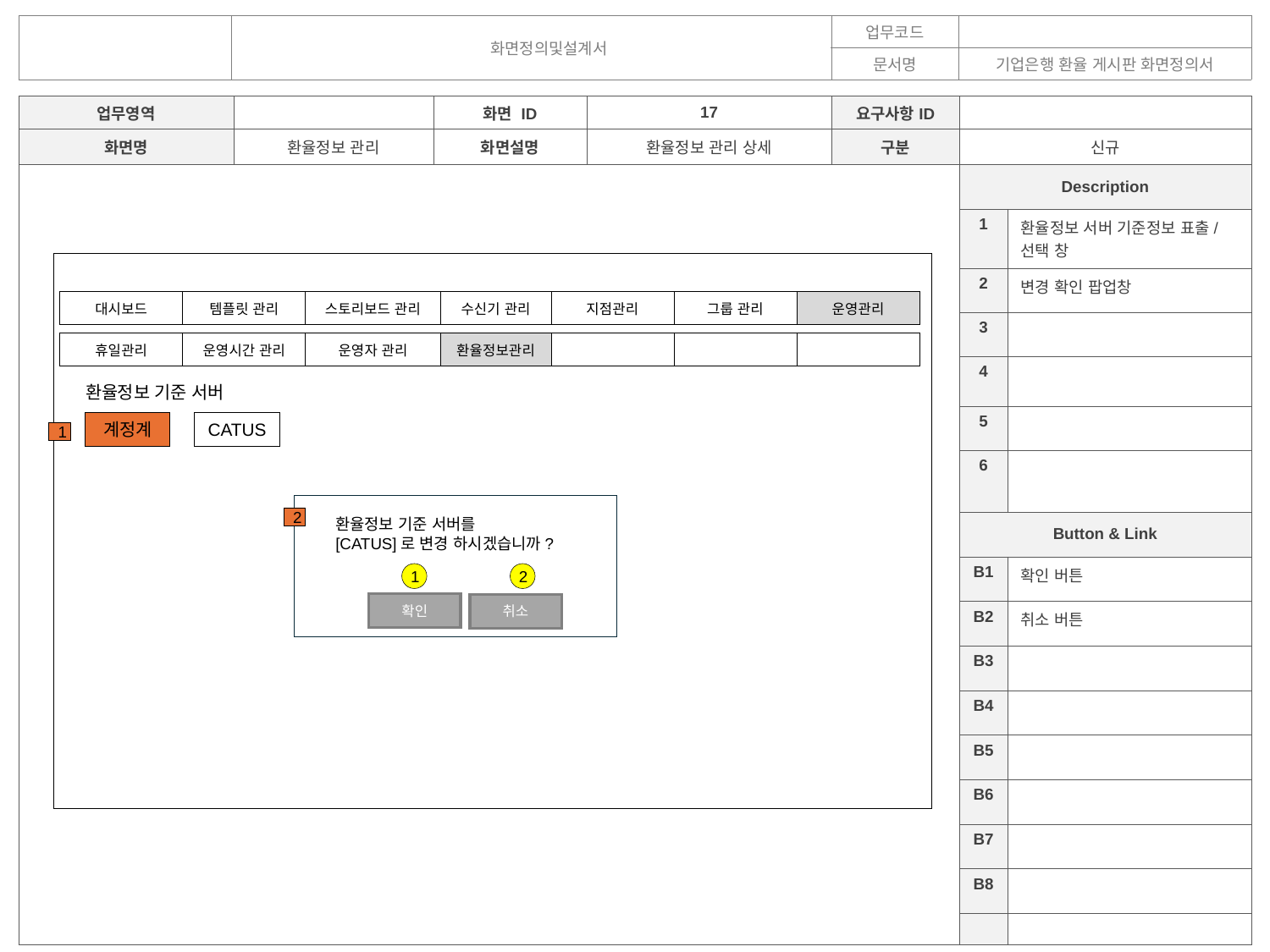

|  | 화면정의및설계서 | 업무코드 |  |
| --- | --- | --- | --- |
|  |  | 문서명 | 기업은행 환율 게시판 화면정의서 |
| 업무영역 |  | 화면 ID | 17 | 요구사항ID |  |  |
| --- | --- | --- | --- | --- | --- | --- |
| 화면명 | 환율정보 관리 | 화면설명 | 환율정보 관리 상세 | 구분 | 신규 |  |
|  |  |  |  |  | Description |  |
|  |  |  |  |  | 1 | 환율정보 서버 기준정보 표출/선택 창 |
|  |  |  |  |  | 2 | 변경 확인 팝업창 |
|  |  |  |  |  | 3 |  |
|  |  |  |  |  | 4 |  |
|  |  |  |  |  | 5 |  |
|  |  |  |  |  | 6 |  |
|  |  |  |  |  | Button & Link |  |
|  |  |  |  |  | B1 | 확인 버튼 |
|  |  |  |  |  | B2 | 취소 버튼 |
|  |  |  |  |  | B3 |  |
|  |  |  |  |  | B4 |  |
|  |  |  |  |  | B5 |  |
|  |  |  |  |  | B6 |  |
|  |  |  |  |  | B7 |  |
|  |  |  |  |  | B8 |  |
|  |  |  |  |  |  |  |

| 대시보드 | 템플릿 관리 | 스토리보드 관리 | 수신기 관리 | 지점관리 | 그룹 관리 | 운영관리 |
| --- | --- | --- | --- | --- | --- | --- |
| 휴일관리 | 운영시간 관리 | 운영자 관리 | 환율정보관리 |  |  |  |
| --- | --- | --- | --- | --- | --- | --- |
환율정보 기준 서버
계정계
CATUS
1

2
환율정보 기준 서버를
[CATUS]로 변경 하시겠습니까?
1
2
확인
취소